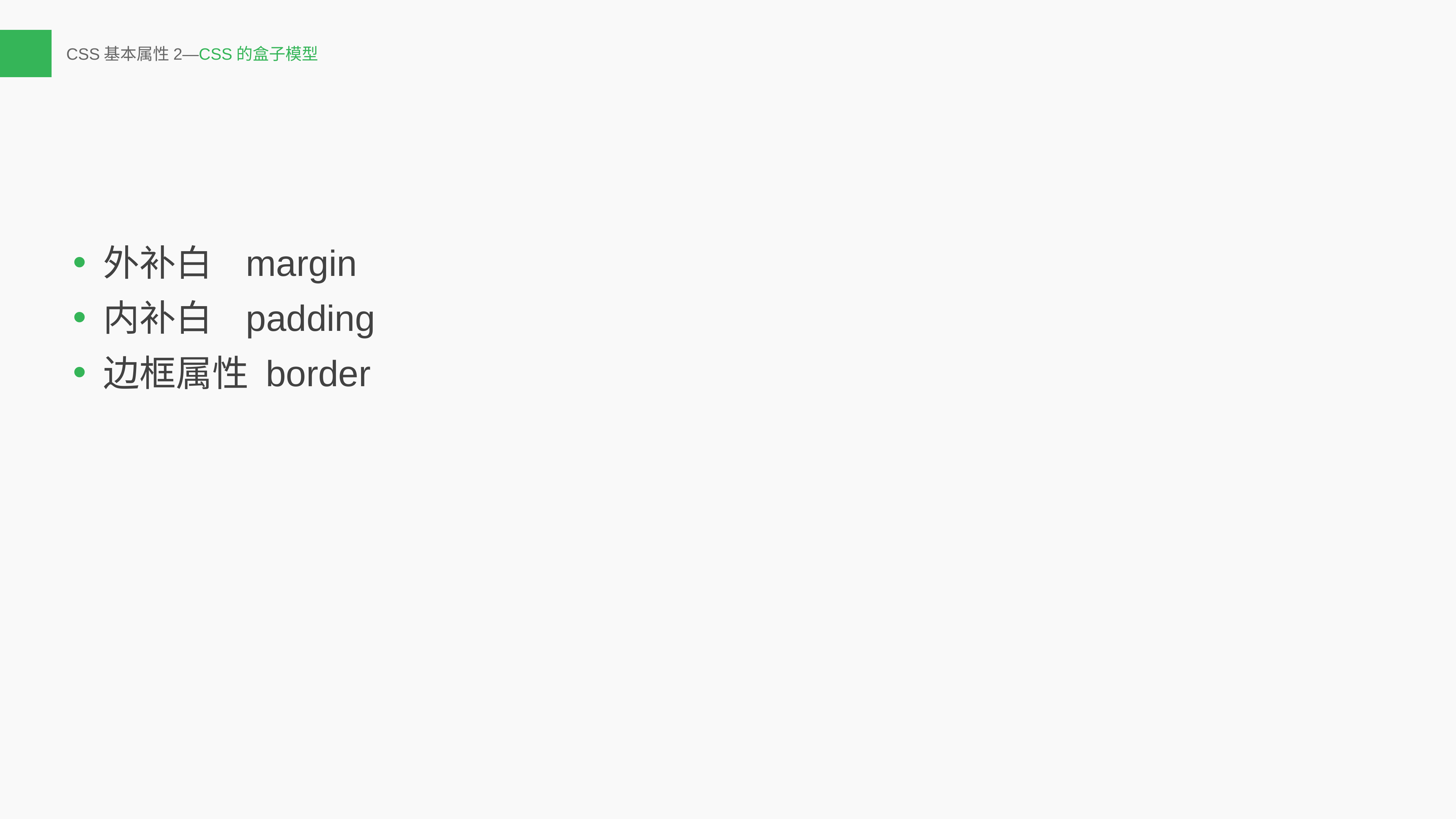

# CSS基本属性2—CSS的盒子模型
外补白   margin
内补白   padding
边框属性 border